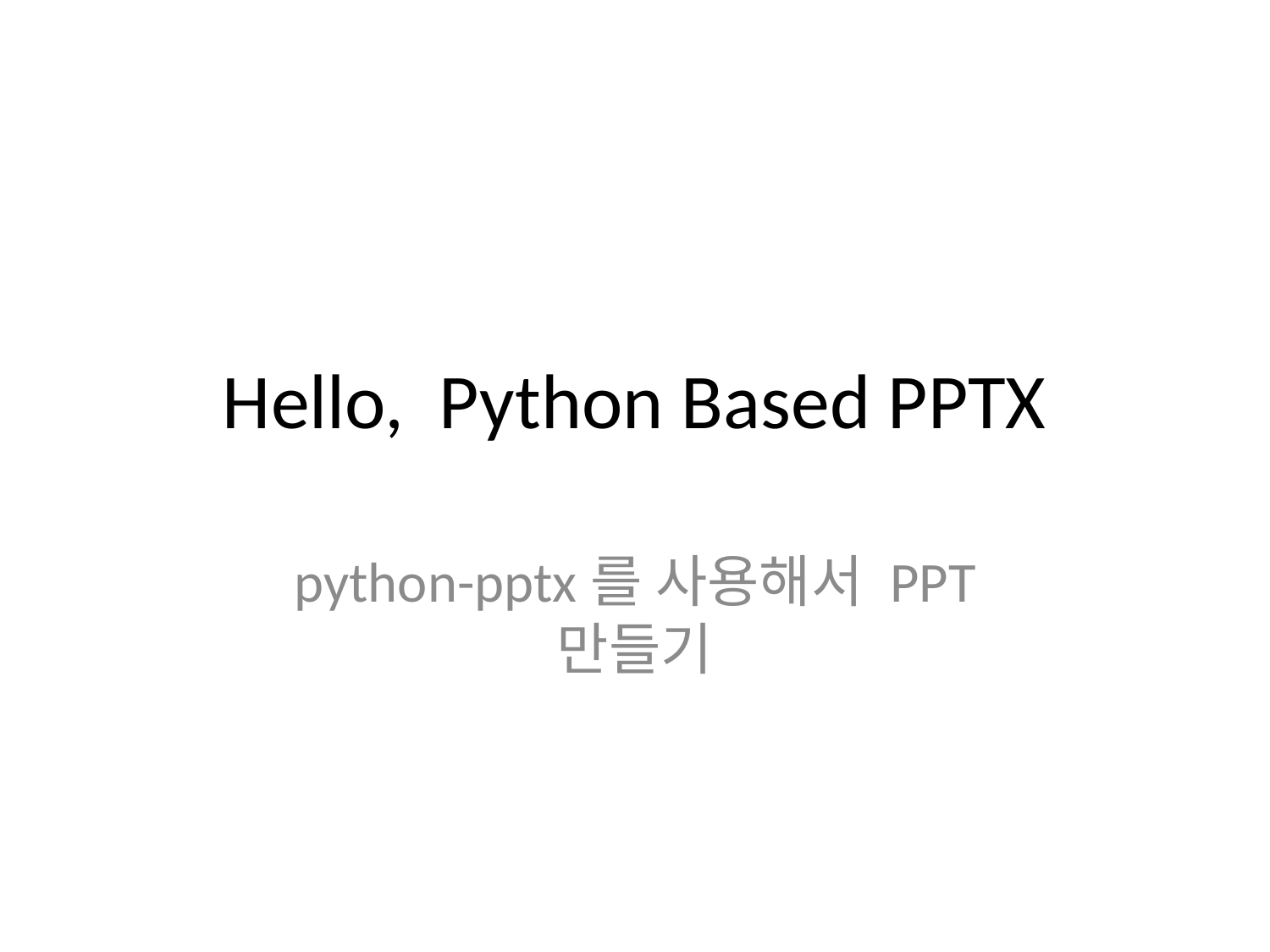

# Hello,  Python Based PPTX
python-pptx를 사용해서 PPT 만들기